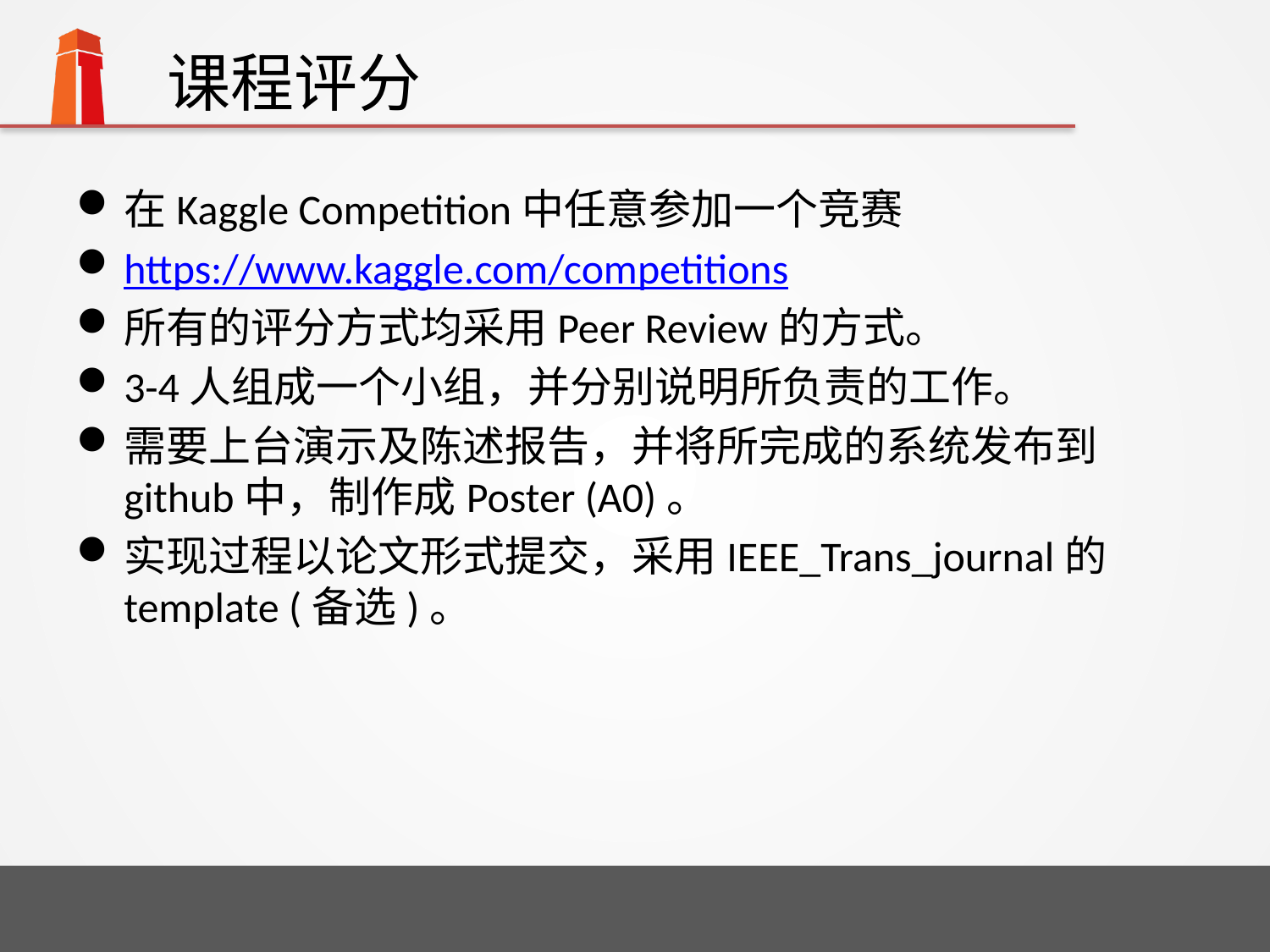

# 课程评分
在Kaggle Competition中任意参加一个竞赛
https://www.kaggle.com/competitions
所有的评分方式均采用Peer Review的方式。
3-4人组成一个小组，并分别说明所负责的工作。
需要上台演示及陈述报告，并将所完成的系统发布到github中，制作成Poster (A0)。
实现过程以论文形式提交，采用IEEE_Trans_journal的template (备选)。